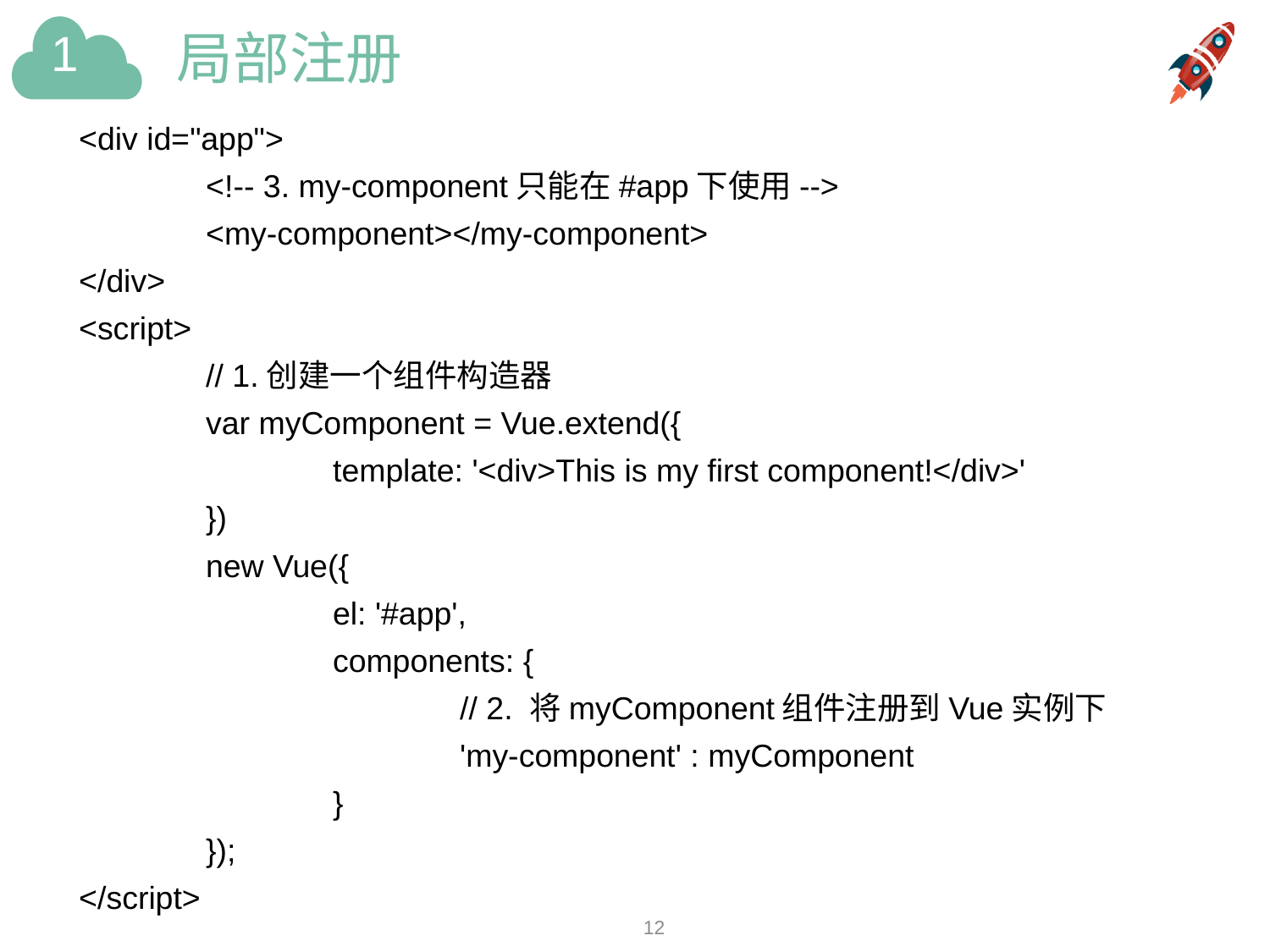

# 局部注册
<div id="app">
	<!-- 3. my-component只能在#app下使用-->
	<my-component></my-component>
</div>
<script>
	// 1.创建一个组件构造器
	var myComponent = Vue.extend({
		template: '<div>This is my first component!</div>'
	})
	new Vue({
		el: '#app',
		components: {
			// 2. 将myComponent组件注册到Vue实例下
			'my-component' : myComponent
		}
	});
</script>
12